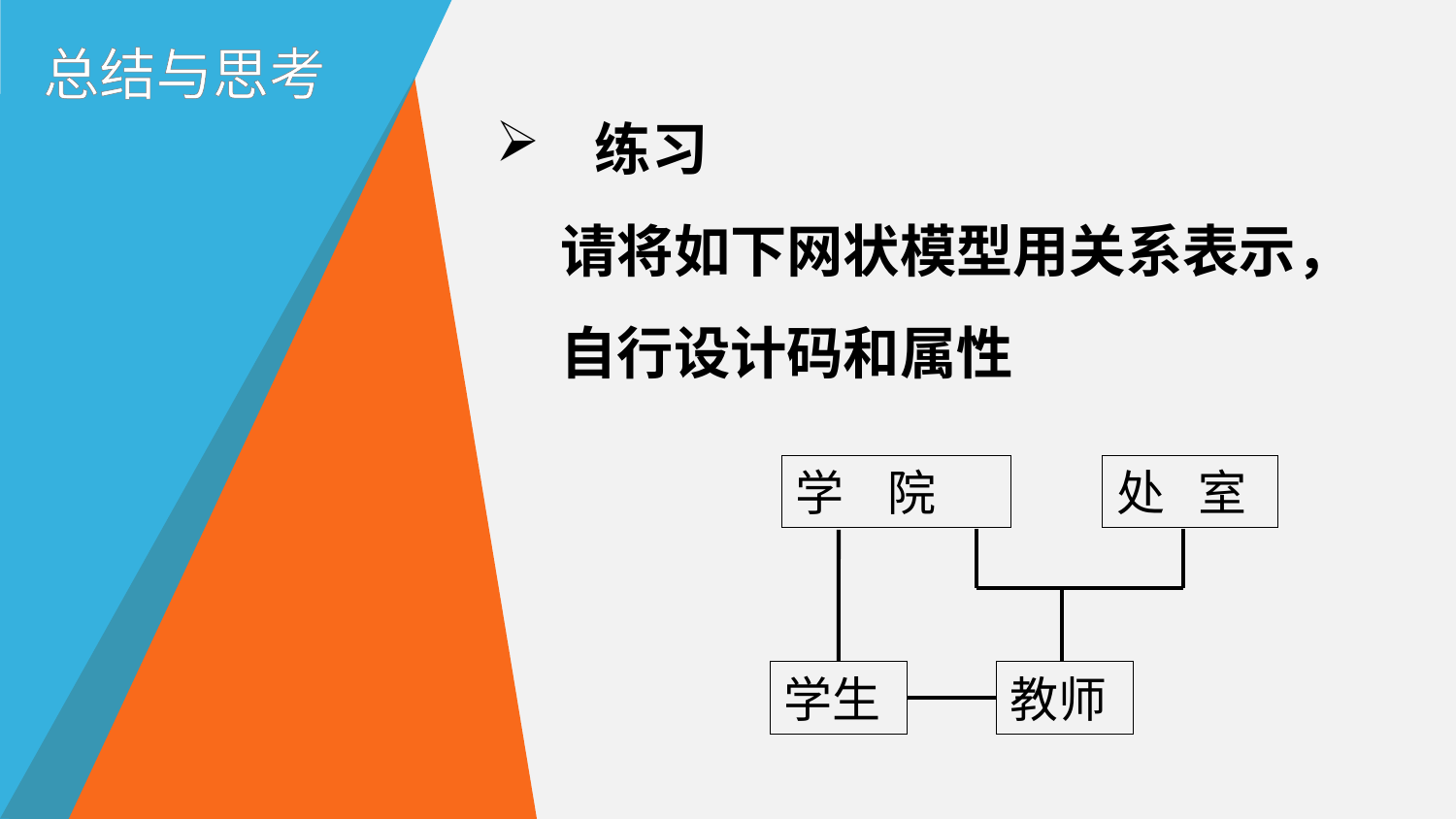

总结与思考
 练习
    请将如下网状模型用关系表示，
    自行设计码和属性
学    院
处   室
学生
教师